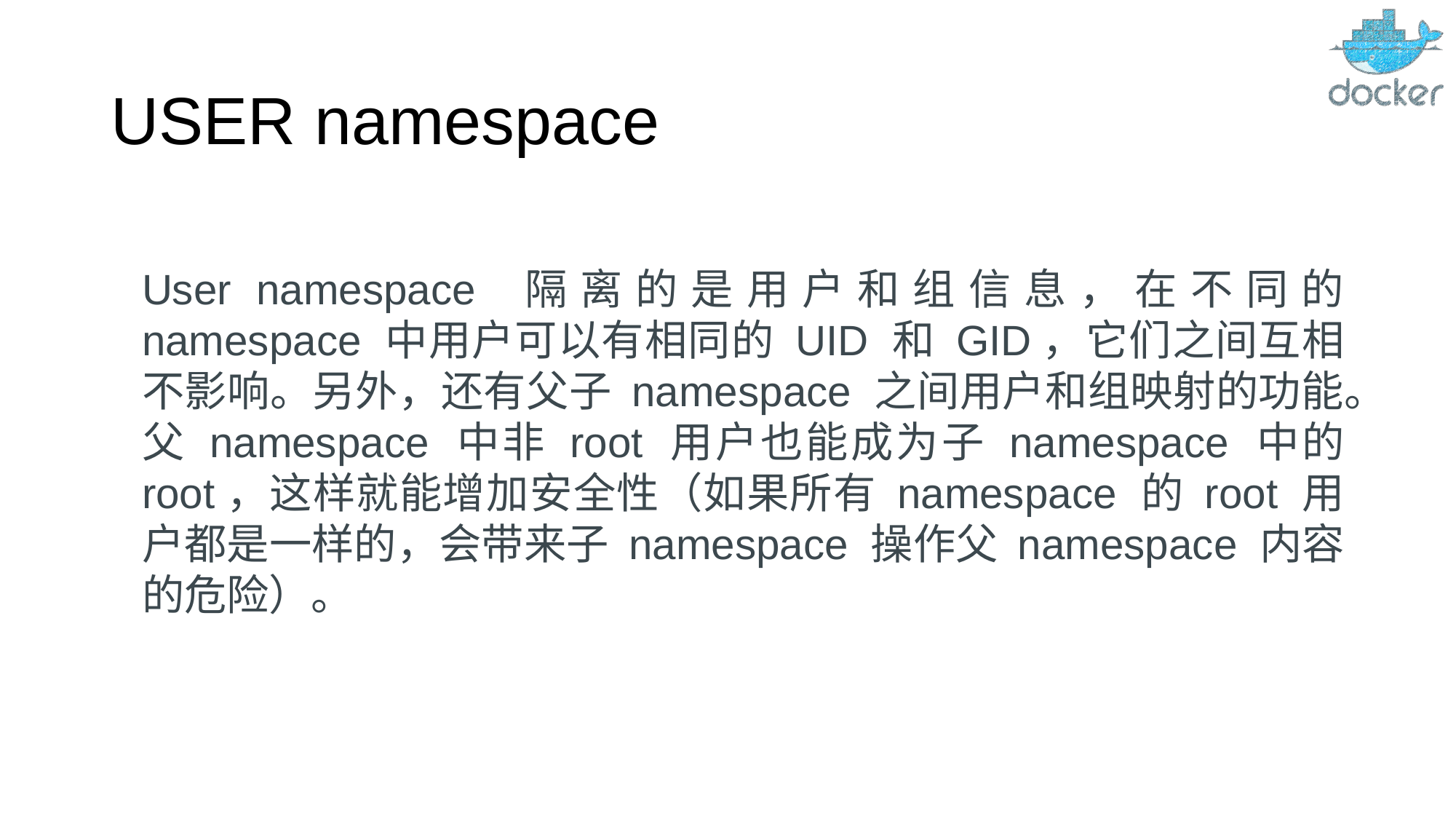

# USER namespace
User namespace 隔离的是用户和组信息，在不同的 namespace 中用户可以有相同的 UID 和 GID，它们之间互相不影响。另外，还有父子 namespace 之间用户和组映射的功能。父 namespace 中非 root 用户也能成为子 namespace 中的 root，这样就能增加安全性（如果所有 namespace 的 root 用户都是一样的，会带来子 namespace 操作父 namespace 内容的危险）。